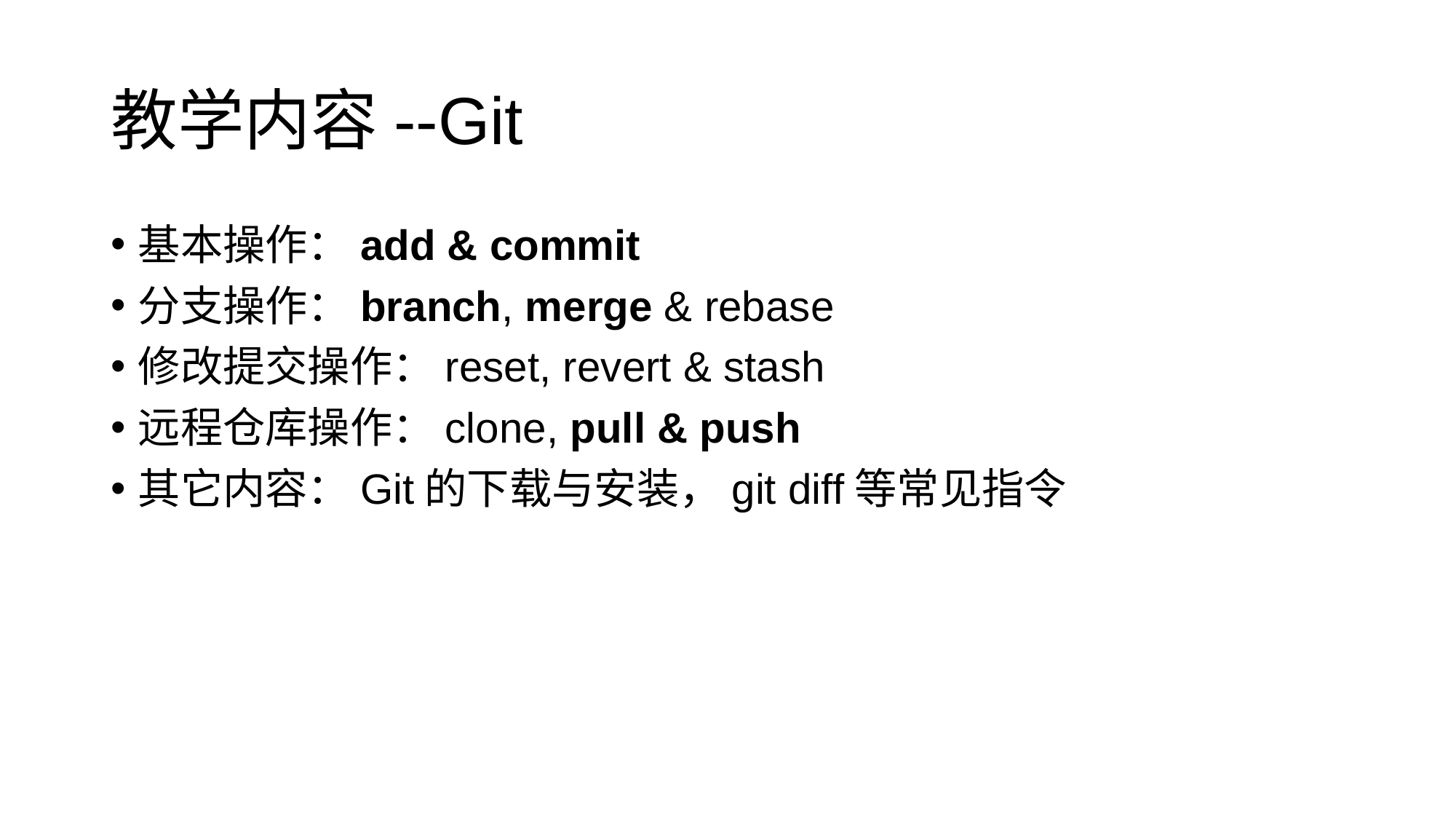

# 教学内容--Git
基本操作：add & commit
分支操作：branch, merge & rebase
修改提交操作：reset, revert & stash
远程仓库操作：clone, pull & push
其它内容：Git的下载与安装，git diff等常见指令